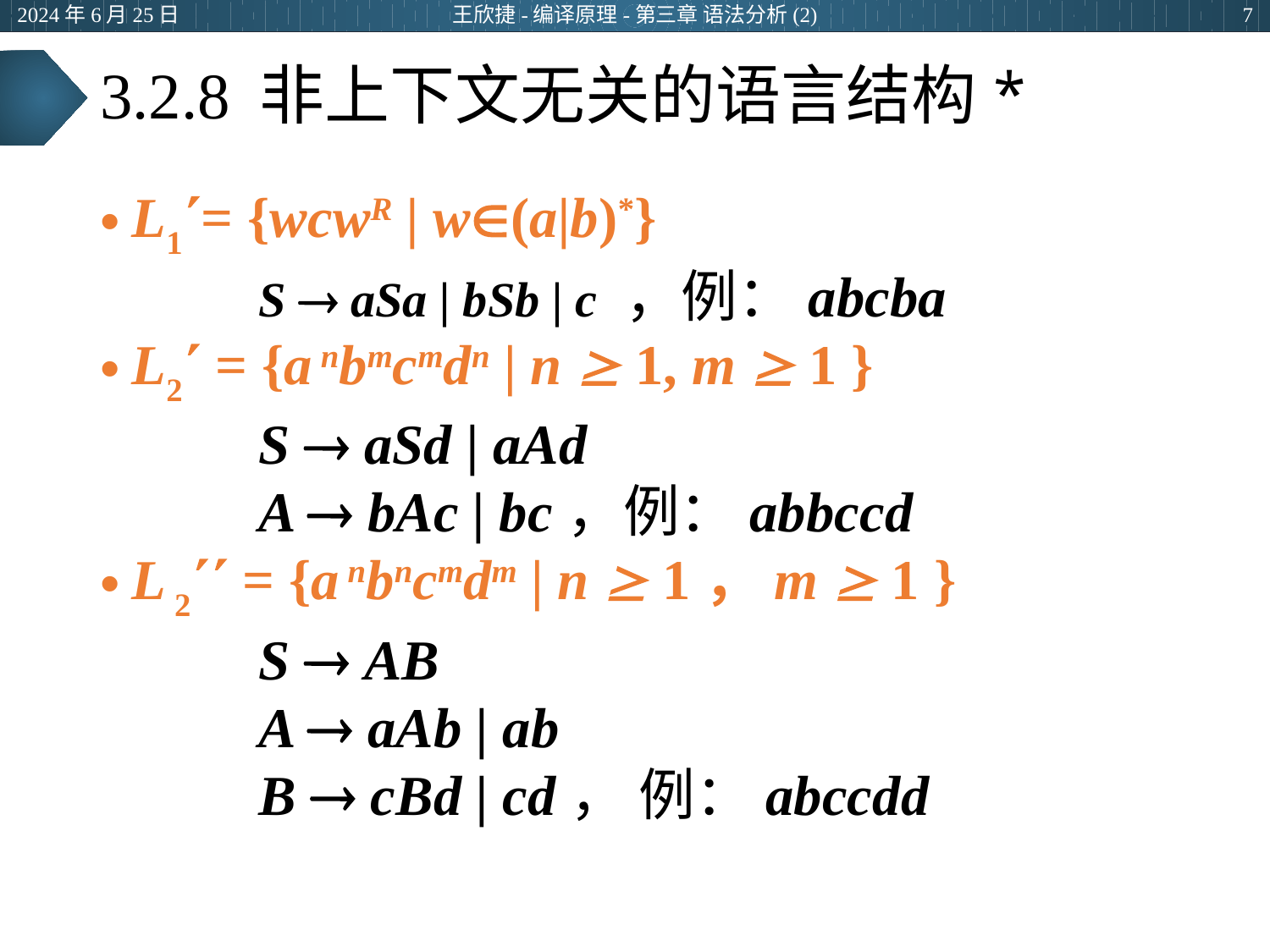

2024年6月25日
王欣捷-编译原理-第三章 语法分析(2)
7
# 3.2.8 非上下文无关的语言结构*
L1′= {wcwR | w∈(a|b)*}
		S → aSa | bSb | c ，例：abcba
L2′ = {a nbmcmdn | n ≥ 1, m ≥ 1 }
		S → aSd | aAd
		A → bAc | bc，例：abbccd
L 2′′ = {a nbncmdm | n ≥ 1，m ≥ 1 }
		S → AB
		A → aAb | ab
		B → cBd | cd， 例：abccdd